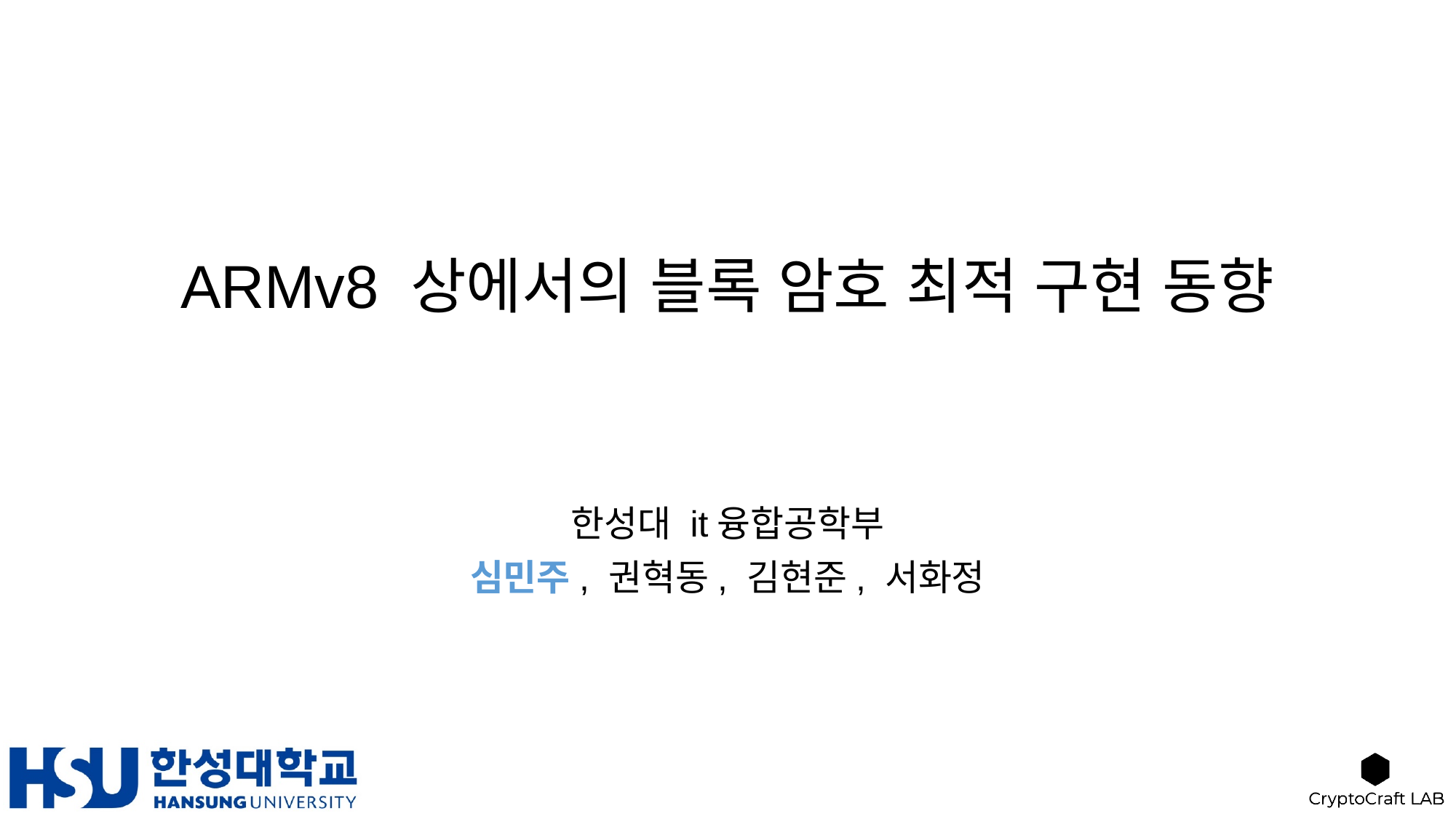

# ARMv8 상에서의 블록 암호 최적 구현 동향
한성대 it융합공학부
심민주, 권혁동, 김현준, 서화정